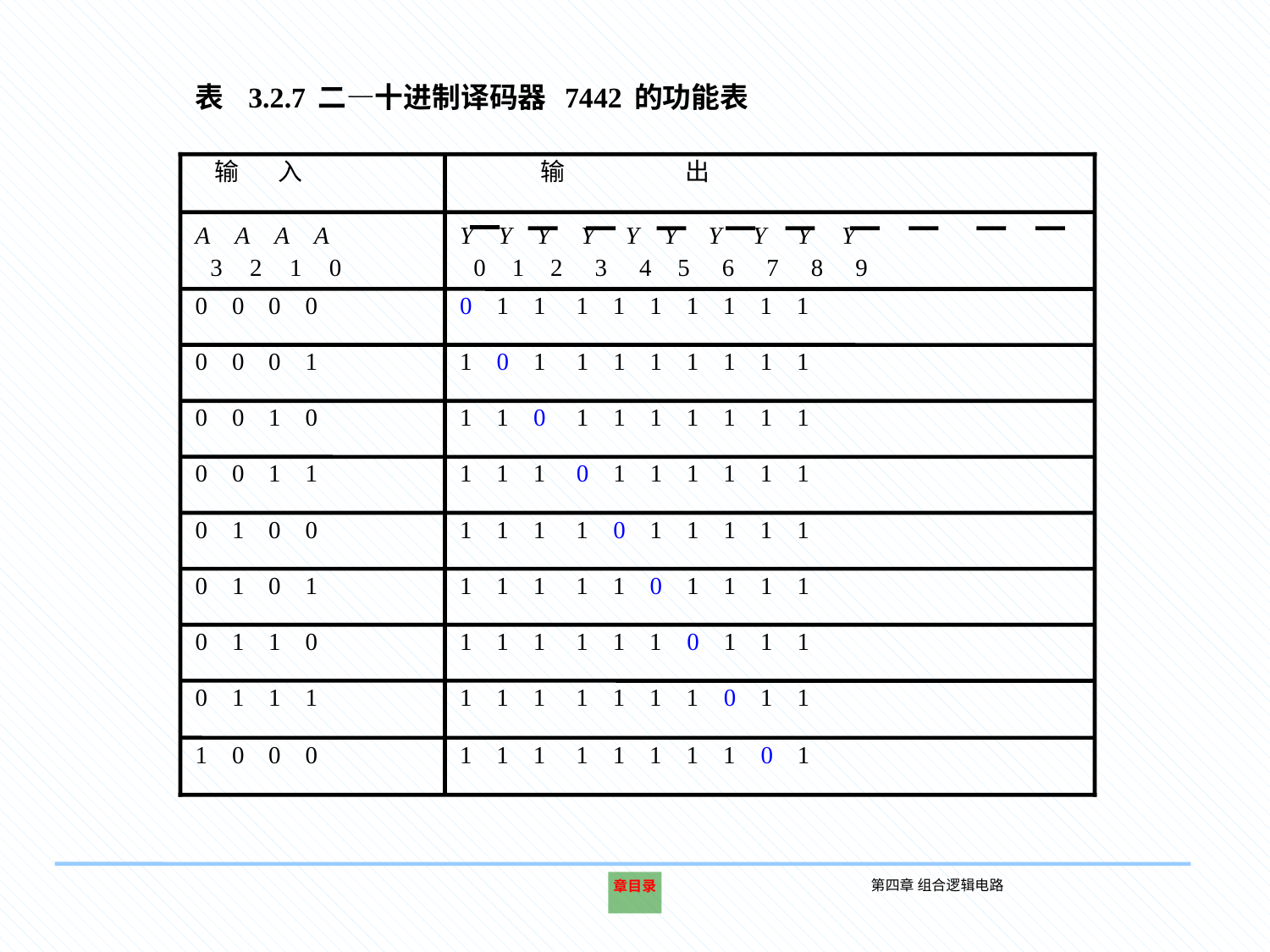

表  3.2.7二—十进制译码器 7442的功能表
    输       入

               输                      出

  A3  A2  A1  A0

  Y0  Y1  Y2   Y3   Y4  Y5   Y6   Y7   Y8   Y9

  0    0    0    0

  0    1    1     1    1    1    1    1    1    1
  0    0    0    1

  1    0    1     1    1    1    1    1    1    1
  0    0    1    0

  1    1    0     1    1    1    1    1    1    1
  0    0    1    1

  1    1    1     0    1    1    1    1    1    1
  0    1    0    0

  1    1    1     1    0    1    1    1    1    1
  0    1    0    1

  1    1    1     1    1    0    1    1    1    1
  0    1    1    0

  1    1    1     1    1    1    0    1    1    1
  0    1    1    1

  1    1    1     1    1    1    1    0    1    1
  1    0    0    0

  1    1    1     1    1    1    1    1    0    1

30
第四章 组合逻辑电路